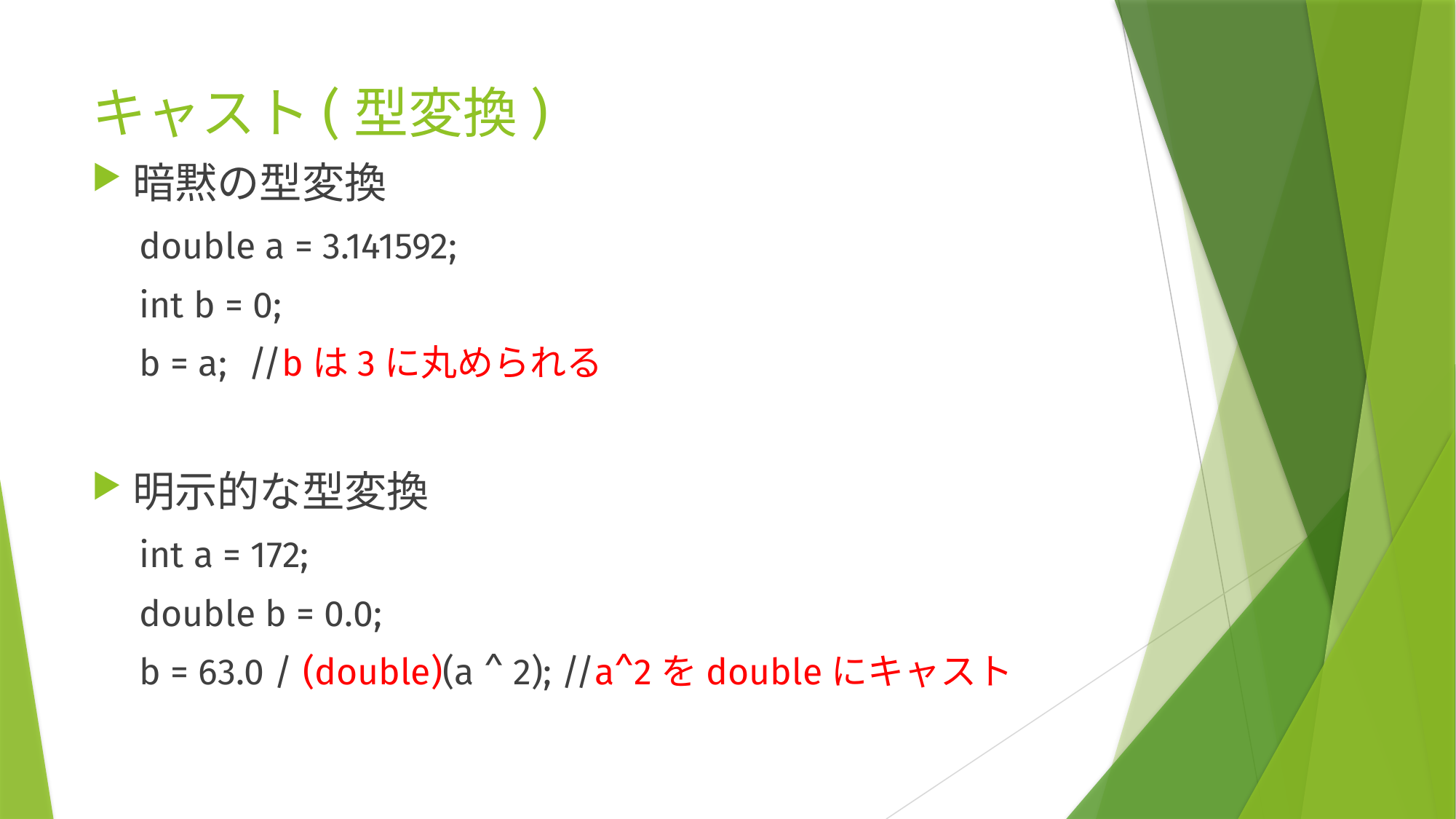

# キャスト(型変換)
暗黙の型変換
double a = 3.141592;
int b = 0;
b = a;	//bは3に丸められる

明示的な型変換
int a = 172;
double b = 0.0;
b = 63.0 / (double)(a ^ 2); //a^2をdoubleにキャスト